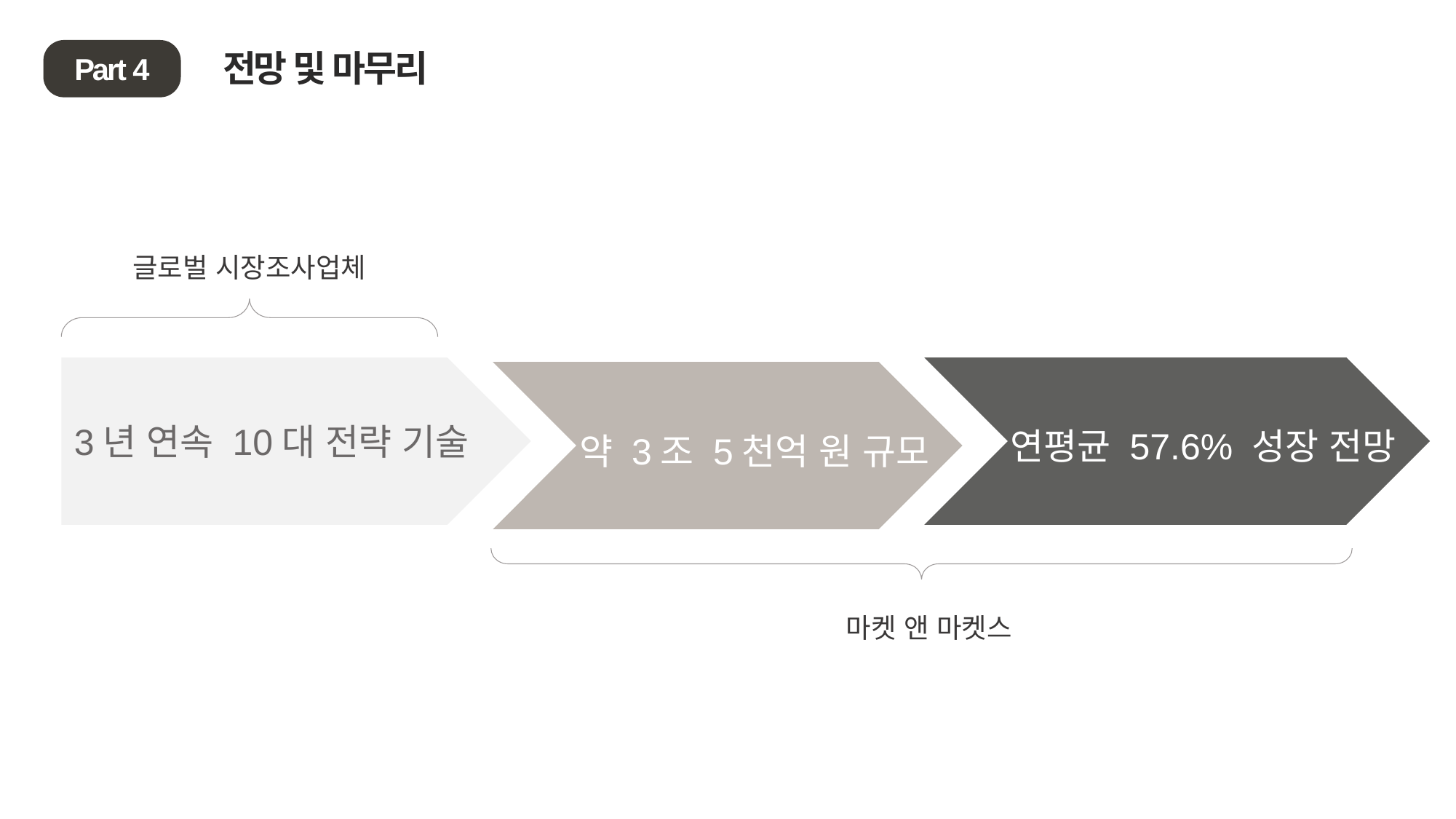

전망 및 마무리
Part 4

글로벌 시장조사업체

3년 연속 10대 전략 기술

연평균 57.6% 성장 전망

약 3조 5천억 원 규모
마켓 앤 마켓스